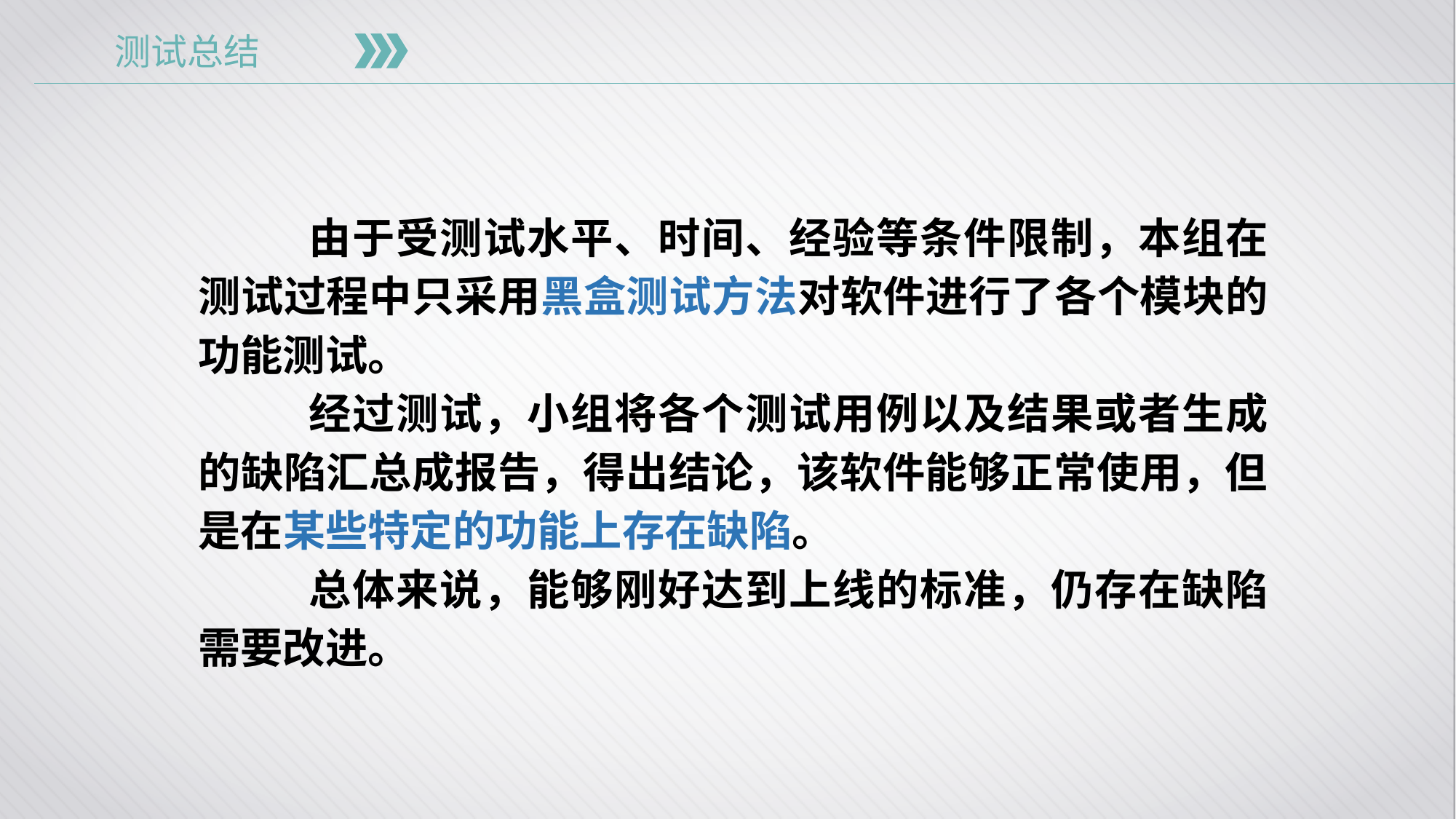

测试总结

	由于受测试水平、时间、经验等条件限制，本组在测试过程中只采用黑盒测试方法对软件进行了各个模块的功能测试。
	经过测试，小组将各个测试用例以及结果或者生成的缺陷汇总成报告，得出结论，该软件能够正常使用，但是在某些特定的功能上存在缺陷。
	总体来说，能够刚好达到上线的标准，仍存在缺陷需要改进。